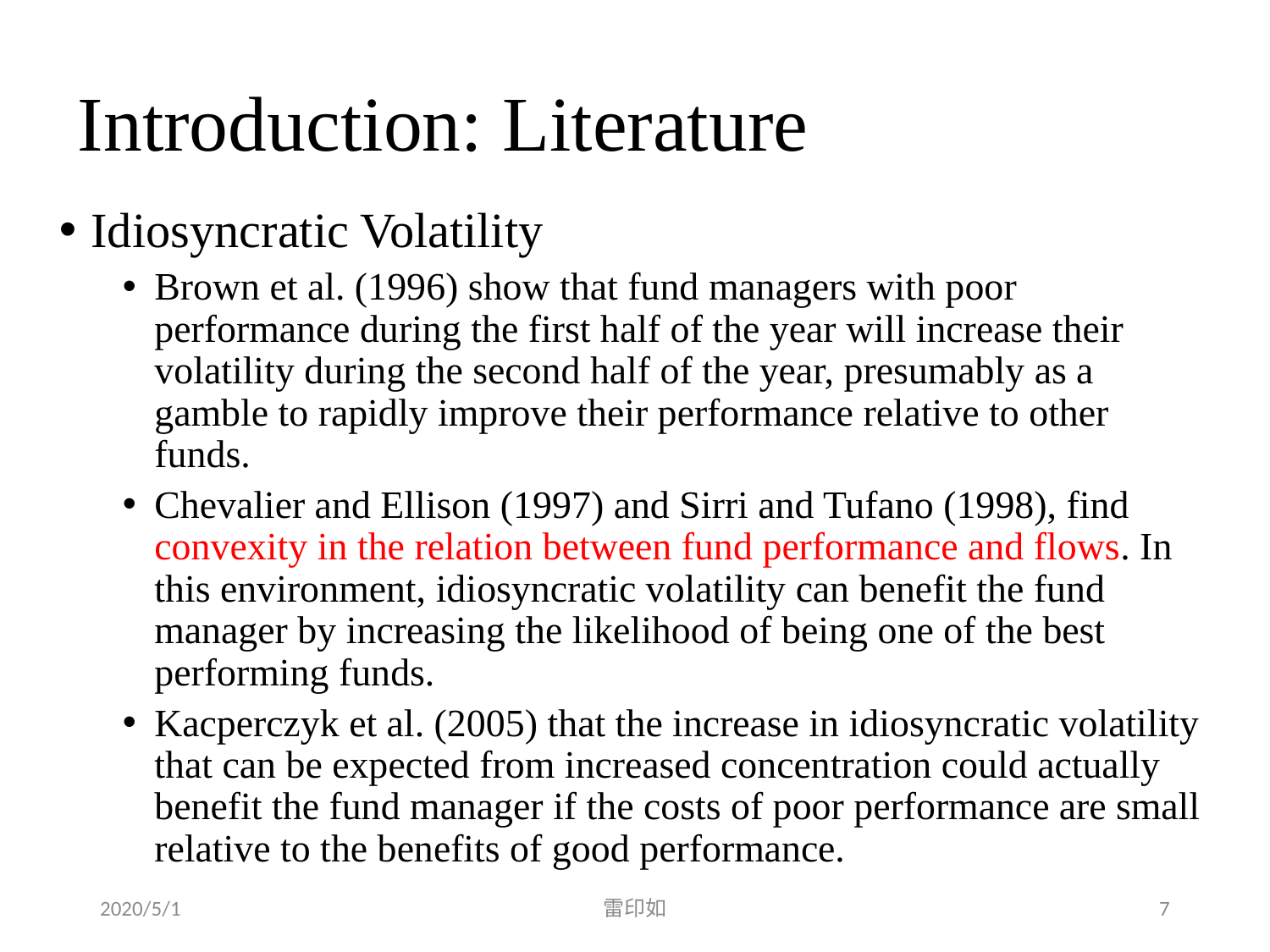

# Introduction: Literature
Idiosyncratic Volatility
Brown et al. (1996) show that fund managers with poor performance during the first half of the year will increase their volatility during the second half of the year, presumably as a gamble to rapidly improve their performance relative to other funds.
Chevalier and Ellison (1997) and Sirri and Tufano (1998), find convexity in the relation between fund performance and flows. In this environment, idiosyncratic volatility can benefit the fund manager by increasing the likelihood of being one of the best performing funds.
Kacperczyk et al. (2005) that the increase in idiosyncratic volatility that can be expected from increased concentration could actually benefit the fund manager if the costs of poor performance are small relative to the benefits of good performance.
2020/5/1
雷印如
7